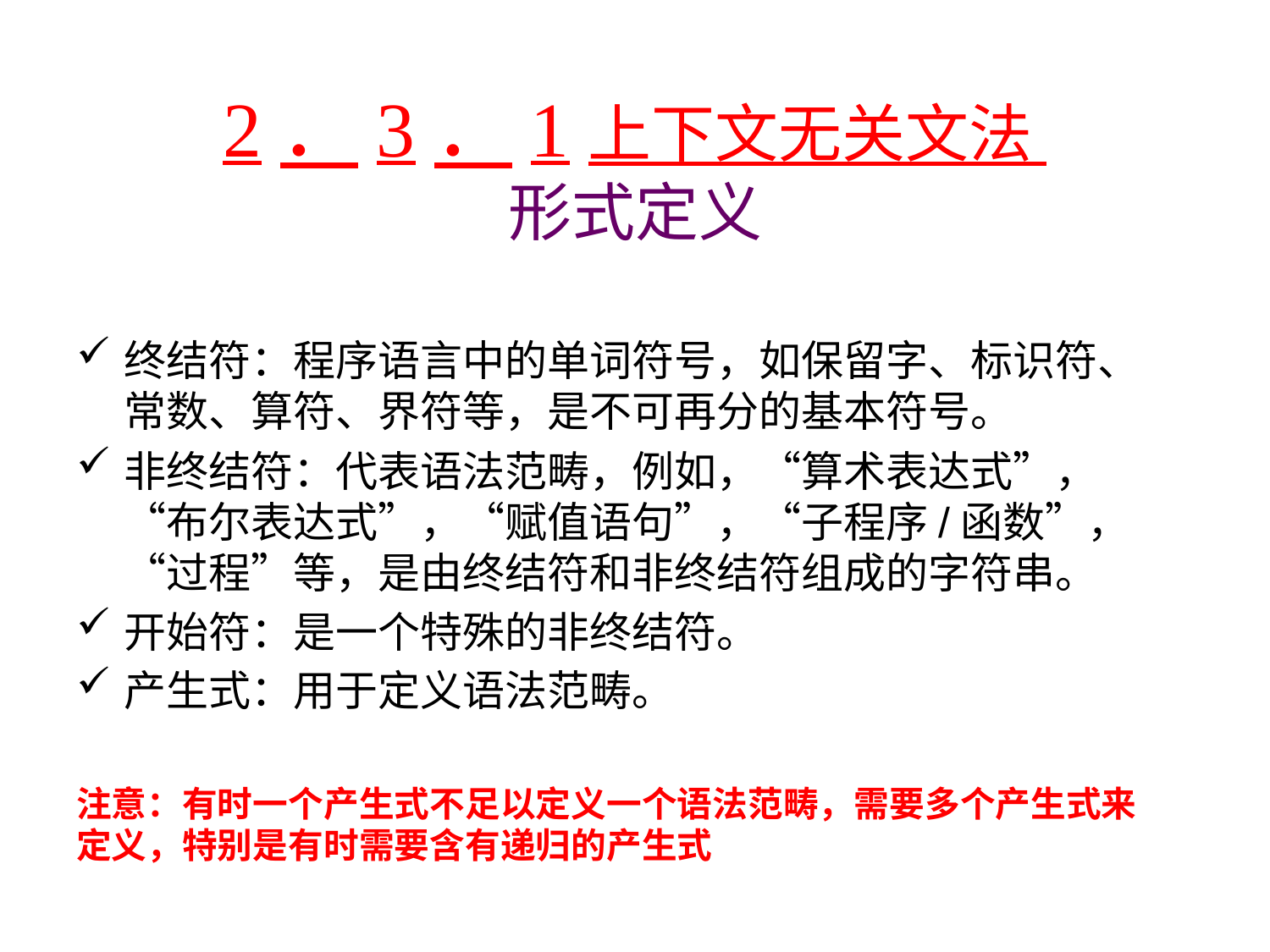

# 2．3．1上下文无关文法 形式定义
终结符：程序语言中的单词符号，如保留字、标识符、常数、算符、界符等，是不可再分的基本符号。
非终结符：代表语法范畴，例如，“算术表达式”，“布尔表达式”，“赋值语句”，“子程序/函数”，“过程”等，是由终结符和非终结符组成的字符串。
开始符：是一个特殊的非终结符。
产生式：用于定义语法范畴。

注意：有时一个产生式不足以定义一个语法范畴，需要多个产生式来定义，特别是有时需要含有递归的产生式